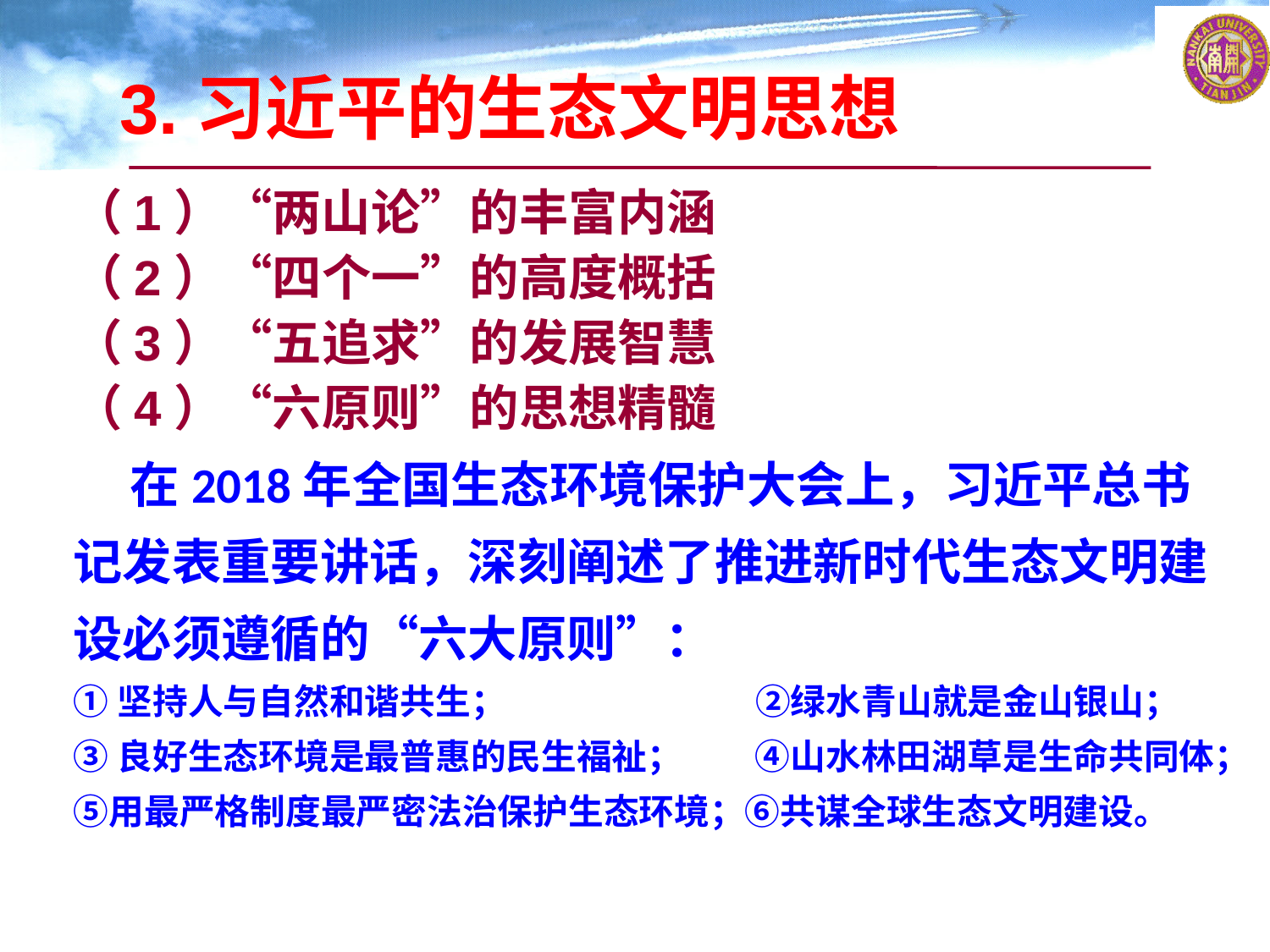

3.习近平的生态文明思想
（1）“两山论”的丰富内涵
（2）“四个一”的高度概括
（3）“五追求”的发展智慧
（4）“六原则”的思想精髓
    在2018年全国生态环境保护大会上，习近平总书记发表重要讲话，深刻阐述了推进新时代生态文明建设必须遵循的“六大原则”：
①坚持人与自然和谐共生；                               ②绿水青山就是金山银山；
③良好生态环境是最普惠的民生福祉；         ④山水林田湖草是生命共同体；⑤用最严格制度最严密法治保护生态环境；⑥共谋全球生态文明建设。